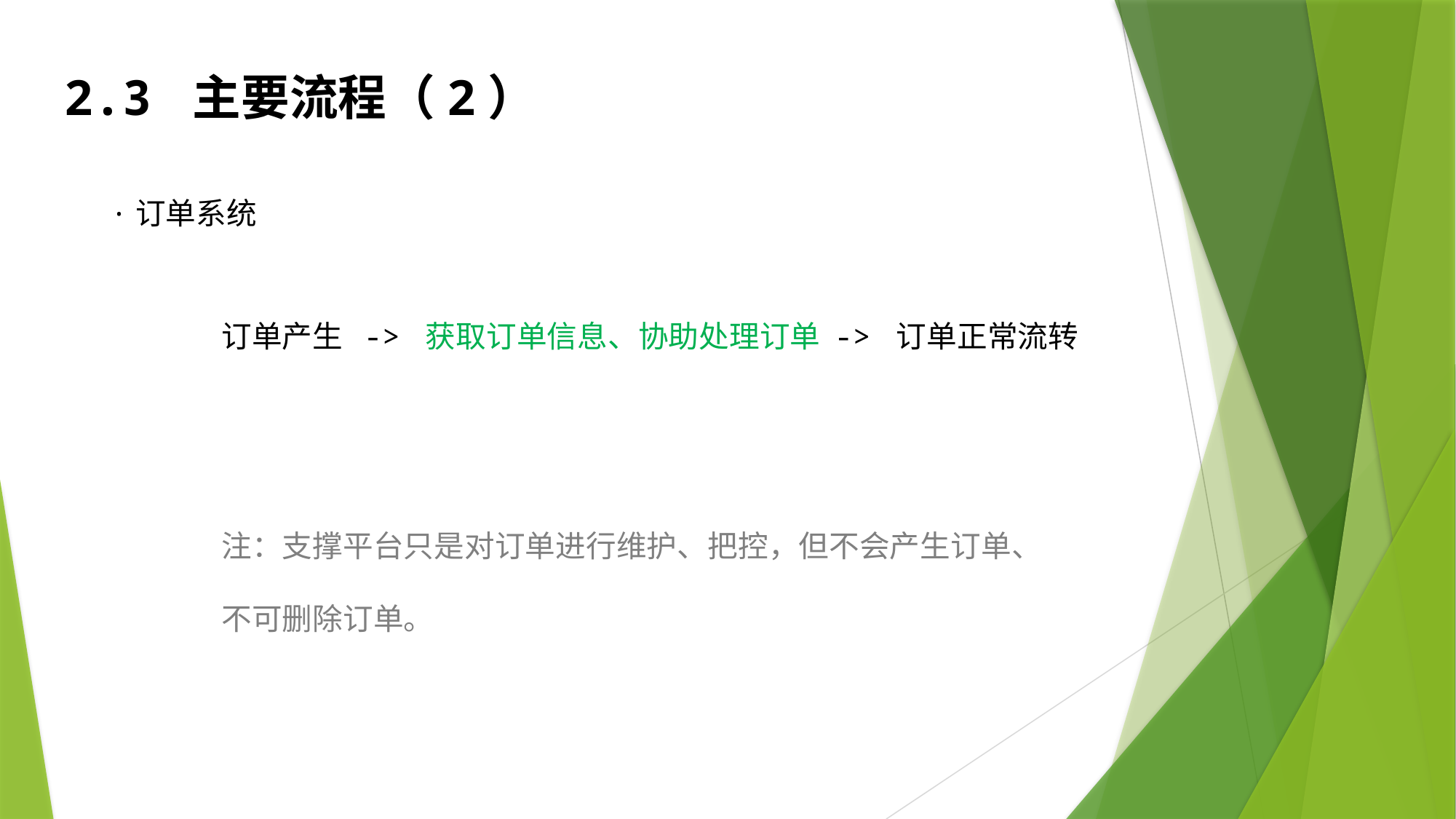

2.3 主要流程（2）
·订单系统
订单产生  -> 获取订单信息、协助处理订单 -> 订单正常流转
注：支撑平台只是对订单进行维护、把控，但不会产生订单、
不可删除订单。